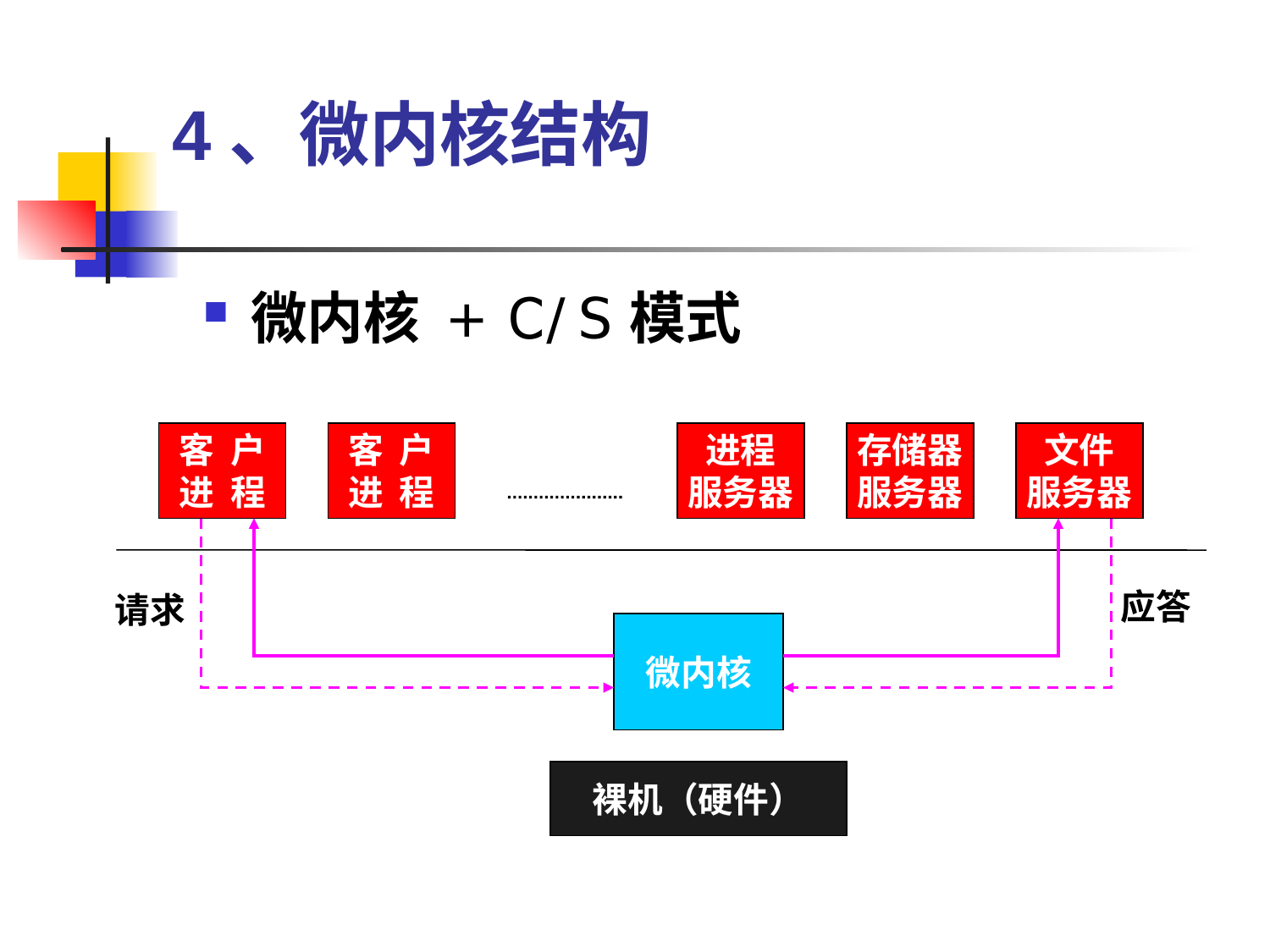

# 4、微内核结构
微内核 + C/S模式
客  户
进  程
客  户
进  程
进程
服务器
存储器
服务器
文件
服务器

应答
请求
微内核
裸机（硬件）